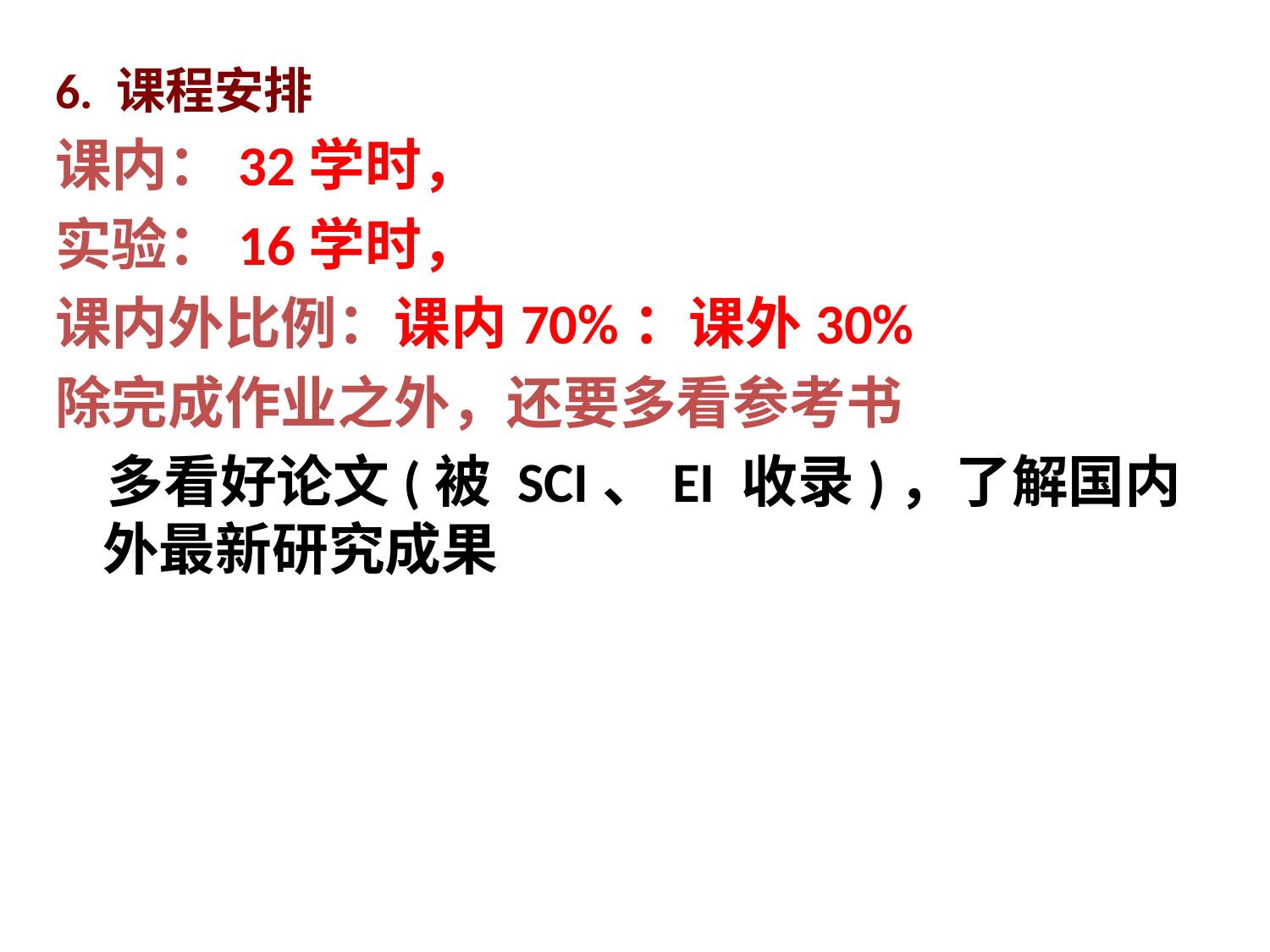

6. 课程安排
课内：32学时，
实验：16学时，
课内外比例：课内70%：课外30%
除完成作业之外，还要多看参考书
   多看好论文(被 SCI、EI 收录)，了解国内外最新研究成果